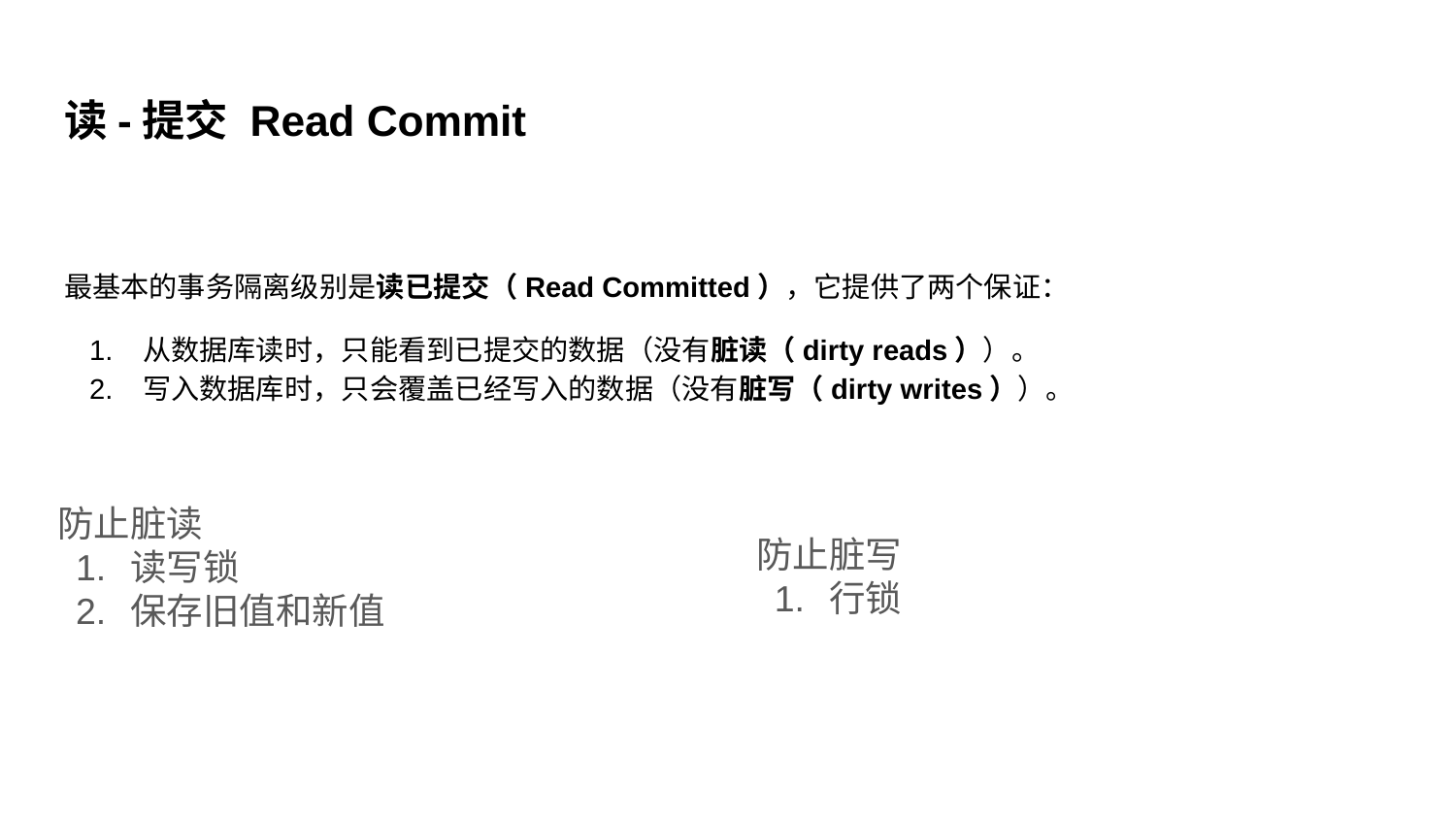

# 读-提交 Read Commit

最基本的事务隔离级别是读已提交（Read Committed），它提供了两个保证：
从数据库读时，只能看到已提交的数据（没有脏读（dirty reads））。
写入数据库时，只会覆盖已经写入的数据（没有脏写（dirty writes））。

防止脏读
读写锁
保存旧值和新值
防止脏写
行锁